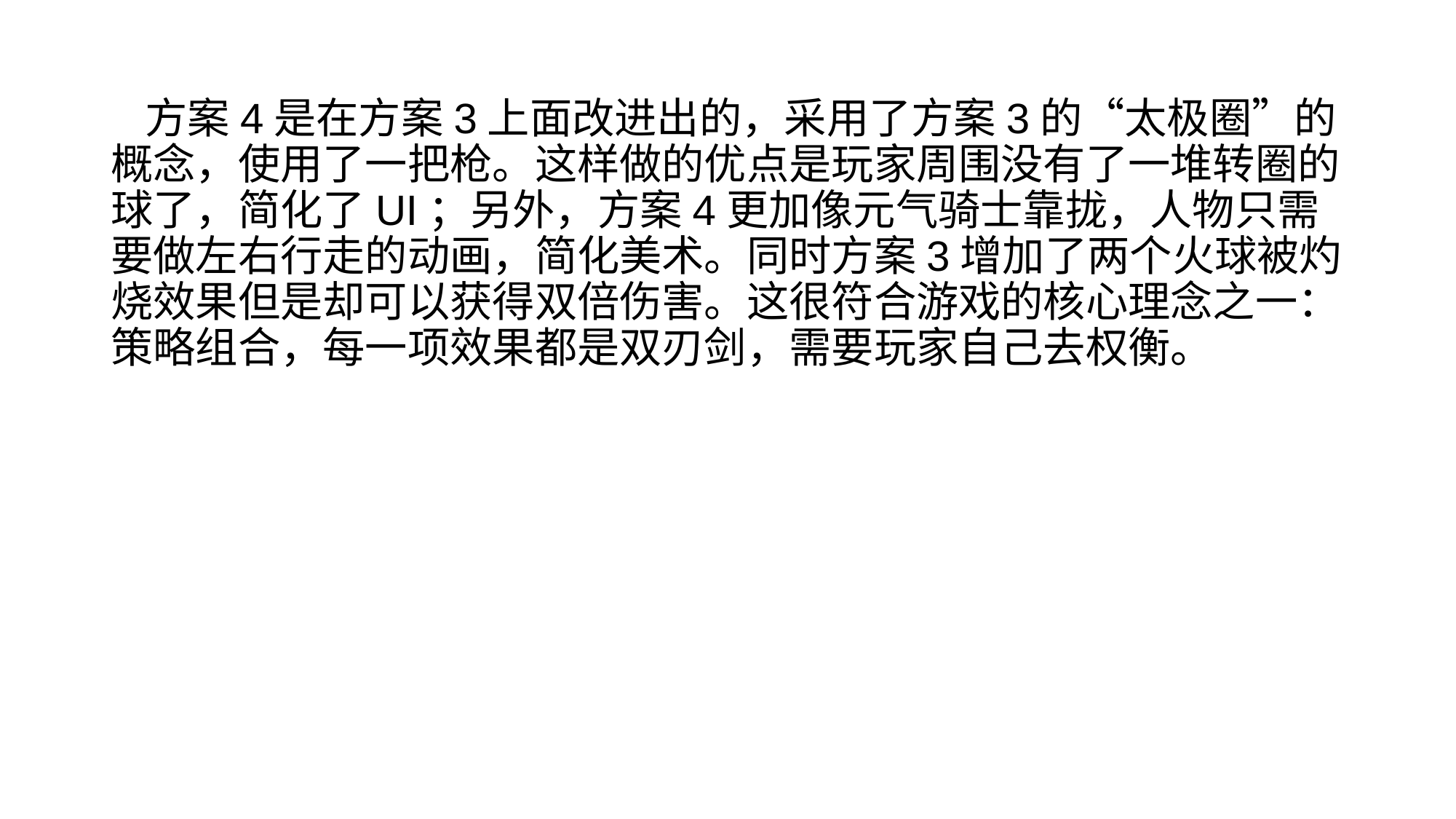

方案4是在方案3上面改进出的，采用了方案3的“太极圈”的概念，使用了一把枪。这样做的优点是玩家周围没有了一堆转圈的球了，简化了UI；另外，方案4更加像元气骑士靠拢，人物只需要做左右行走的动画，简化美术。同时方案3增加了两个火球被灼烧效果但是却可以获得双倍伤害。这很符合游戏的核心理念之一：策略组合，每一项效果都是双刃剑，需要玩家自己去权衡。